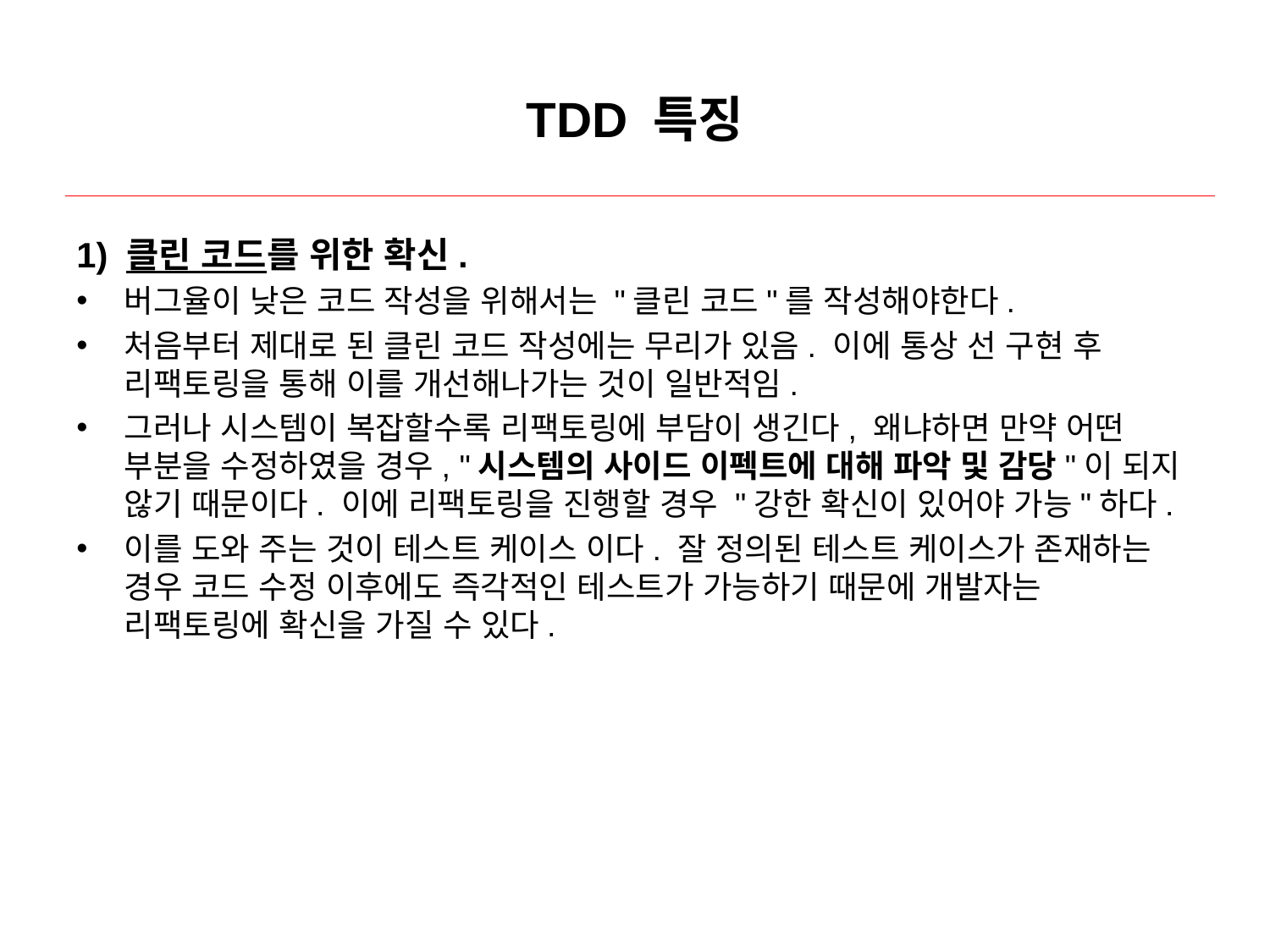

# TDD 특징
1) 클린 코드를 위한 확신.
버그율이 낮은 코드 작성을 위해서는 "클린 코드"를 작성해야한다.
처음부터 제대로 된 클린 코드 작성에는 무리가 있음. 이에 통상 선 구현 후 리팩토링을 통해 이를 개선해나가는 것이 일반적임.
그러나 시스템이 복잡할수록 리팩토링에 부담이 생긴다, 왜냐하면 만약 어떤 부분을 수정하였을 경우, "시스템의 사이드 이펙트에 대해 파악 및 감당"이 되지 않기 때문이다. 이에 리팩토링을 진행할 경우 "강한 확신이 있어야 가능"하다.
이를 도와 주는 것이 테스트 케이스 이다. 잘 정의된 테스트 케이스가 존재하는 경우 코드 수정 이후에도 즉각적인 테스트가 가능하기 때문에 개발자는 리팩토링에 확신을 가질 수 있다.